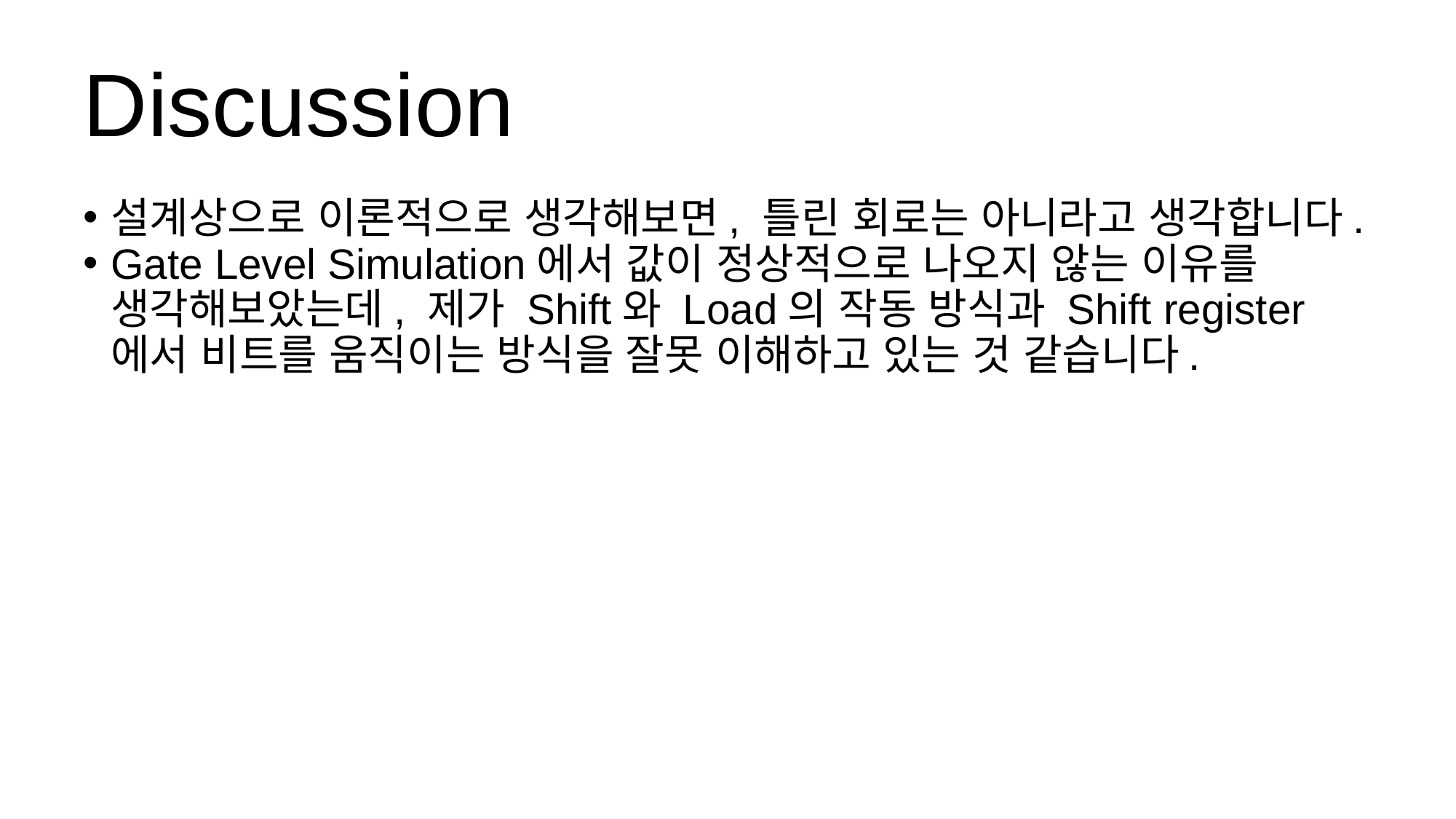

# Discussion
설계상으로 이론적으로 생각해보면, 틀린 회로는 아니라고 생각합니다.
Gate Level Simulation에서 값이 정상적으로 나오지 않는 이유를 생각해보았는데, 제가 Shift와 Load의 작동 방식과 Shift register에서 비트를 움직이는 방식을 잘못 이해하고 있는 것 같습니다.